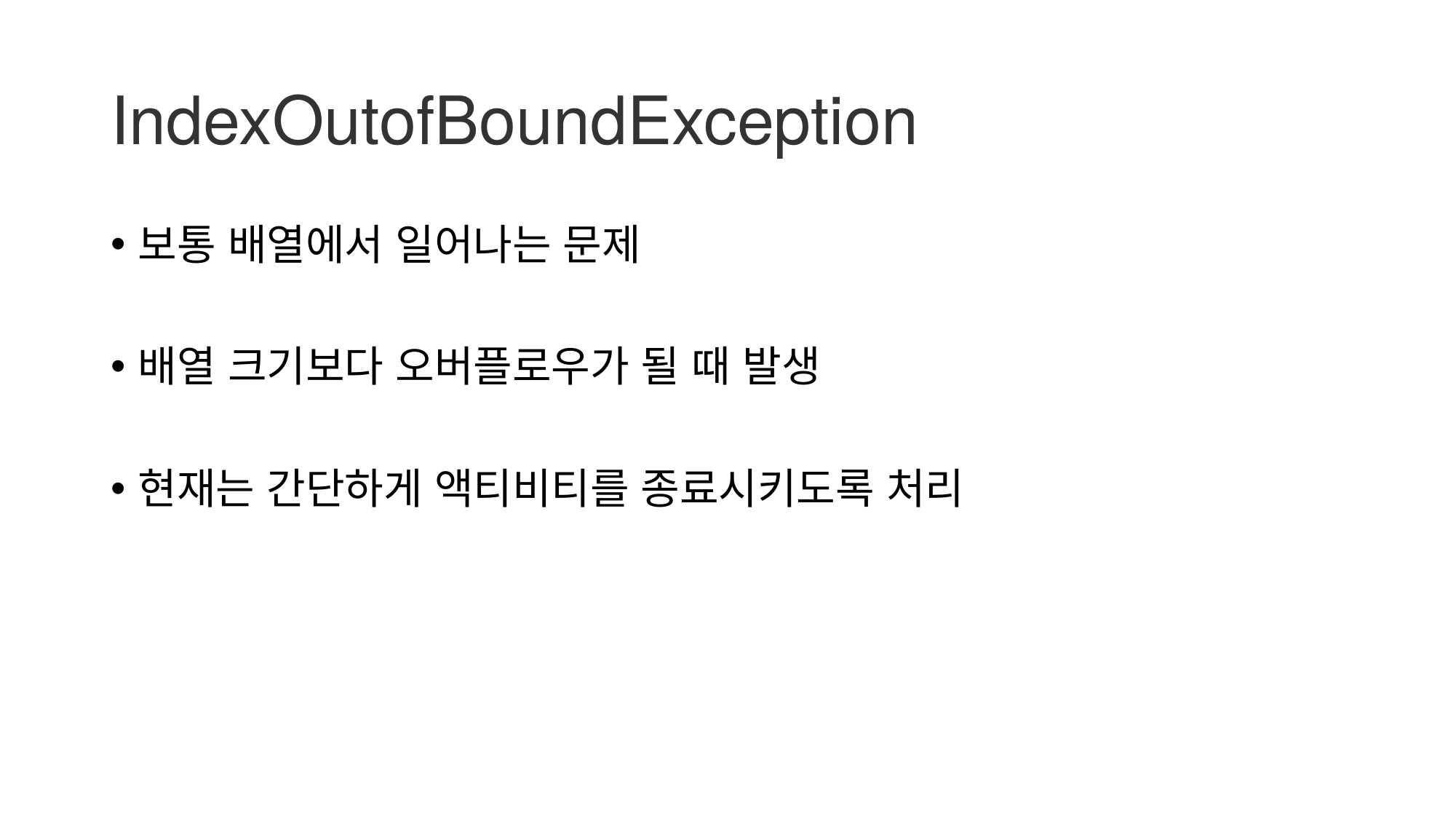

# IndexOutofBoundException
보통 배열에서 일어나는 문제

배열 크기보다 오버플로우가 될 때 발생

현재는 간단하게 액티비티를 종료시키도록 처리